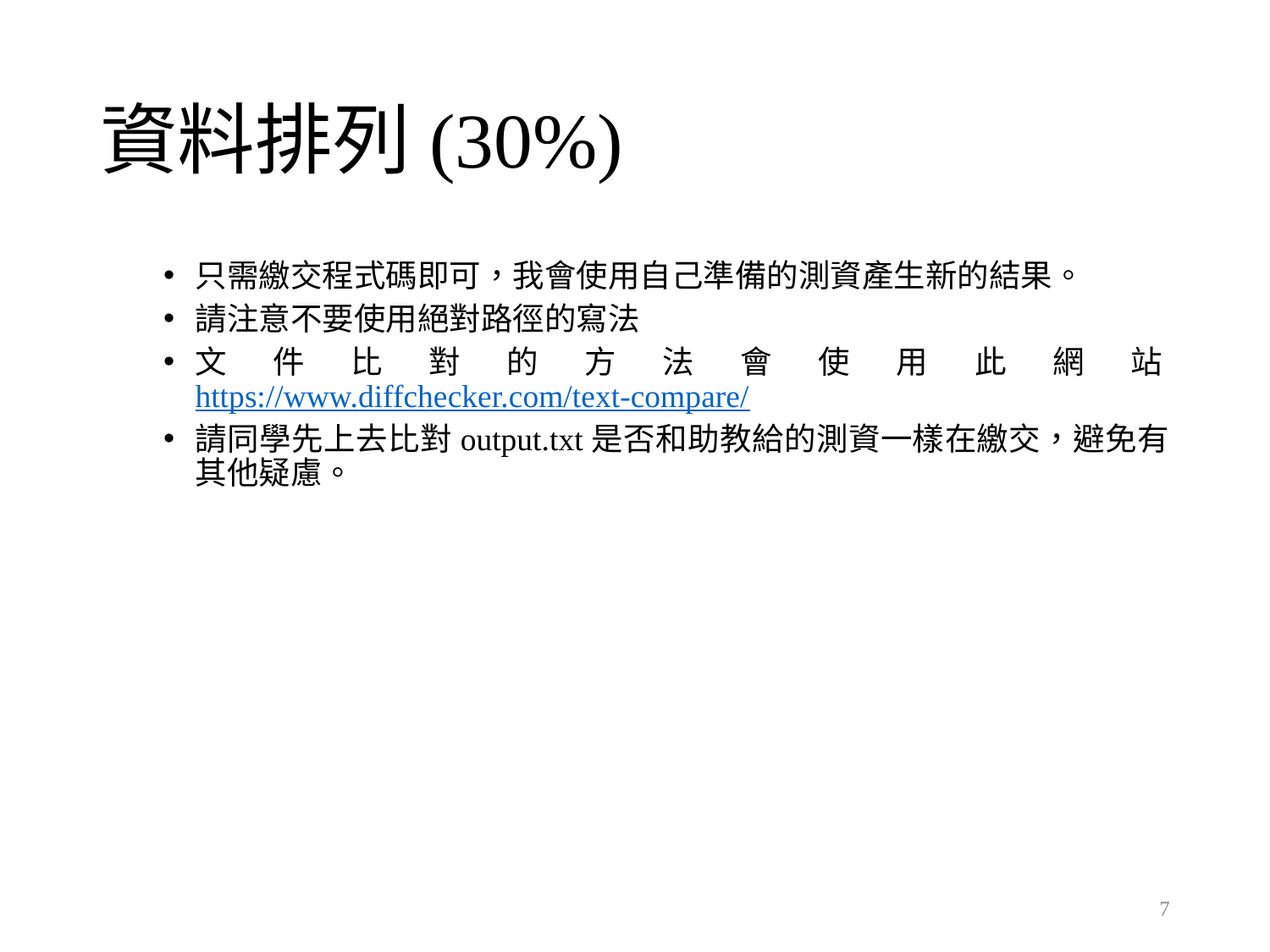

# 資料排列(30%)
只需繳交程式碼即可，我會使用自己準備的測資產生新的結果。
請注意不要使用絕對路徑的寫法
文件比對的方法會使用此網站https://www.diffchecker.com/text-compare/
請同學先上去比對output.txt是否和助教給的測資一樣在繳交，避免有其他疑慮。
7